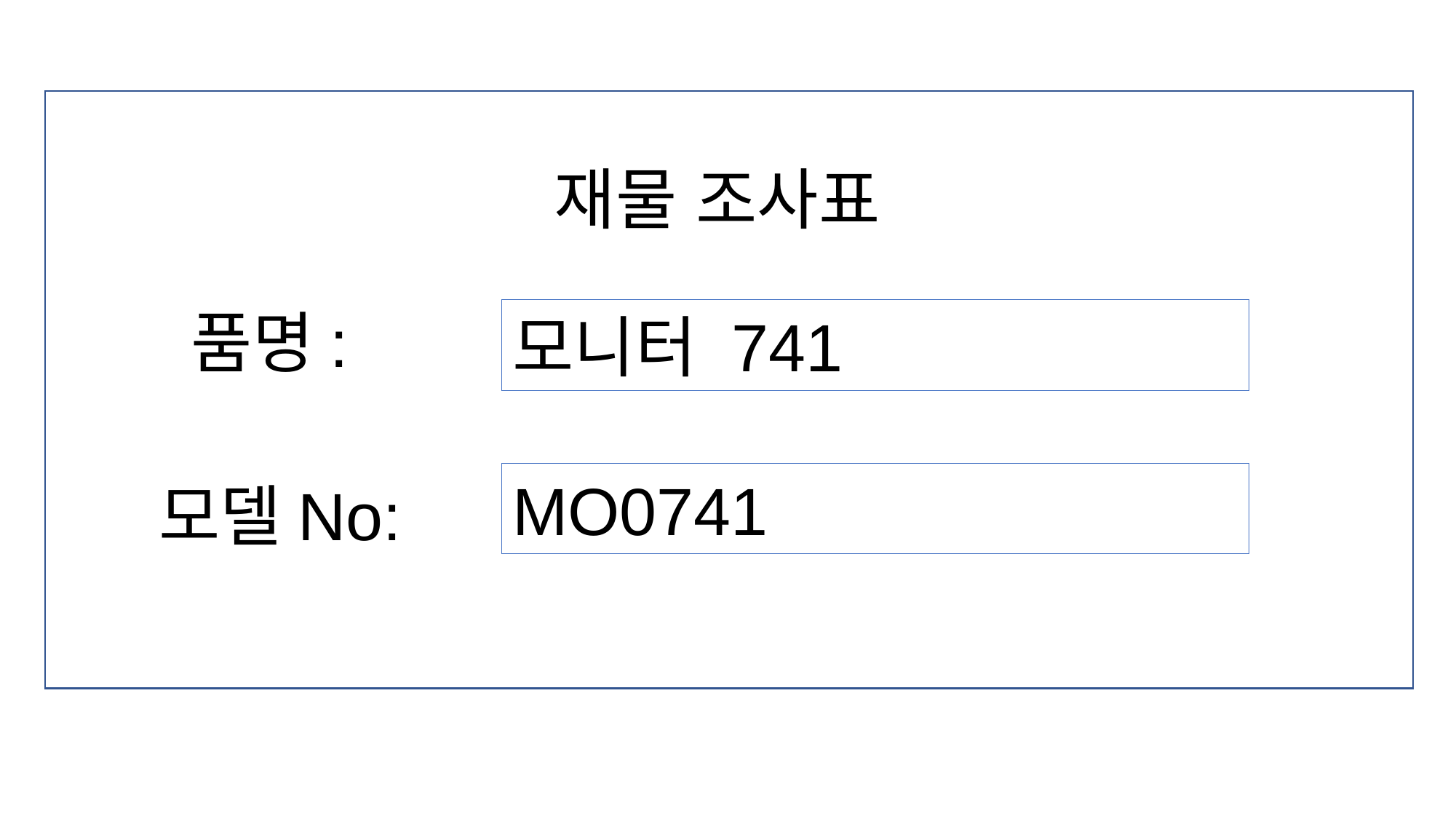

재물 조사표
품명:
모니터 741
MO0741
모델No: